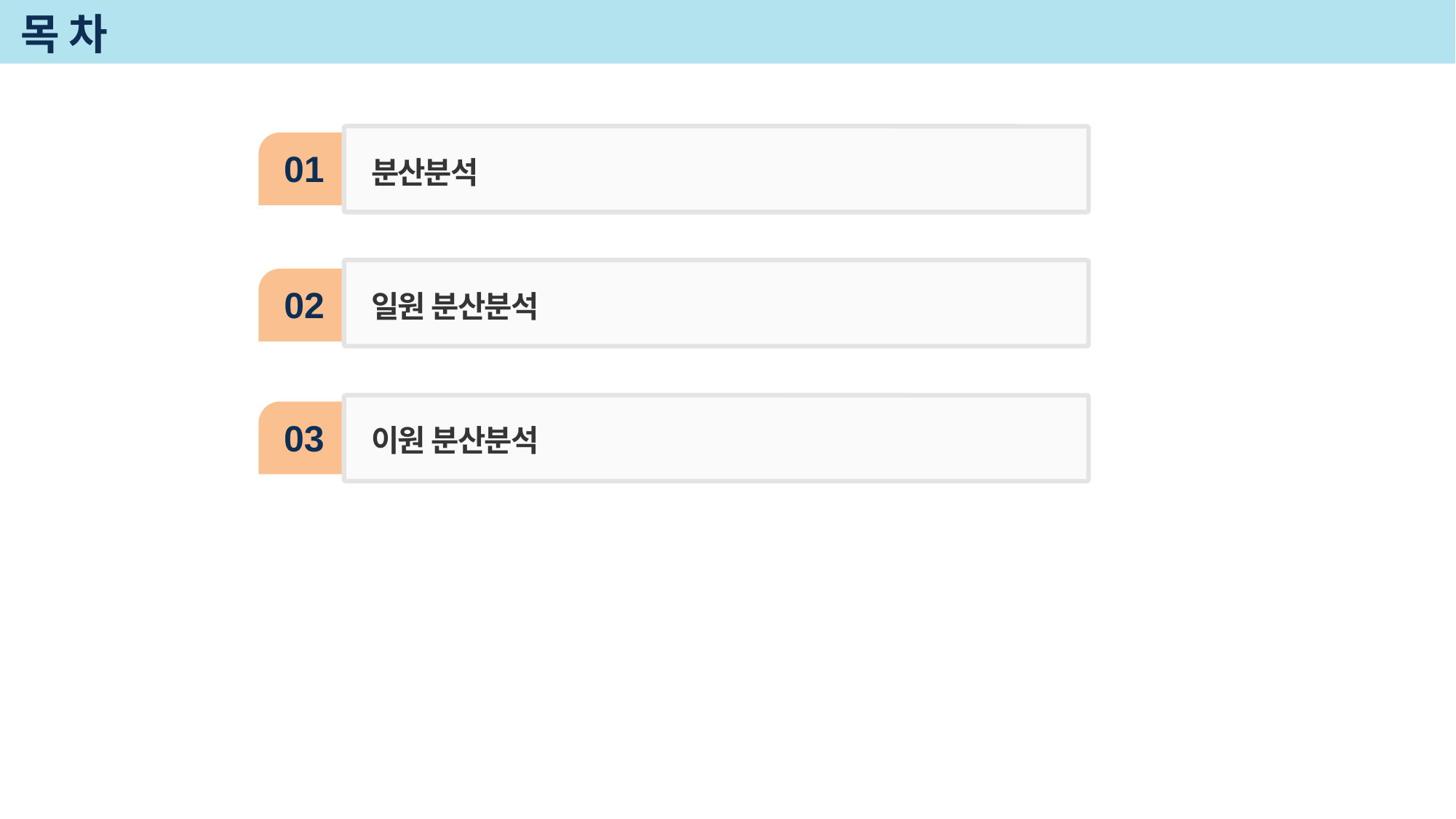

# 목 차

01
분산분석

일원 분산분석
02

03
이원 분산분석